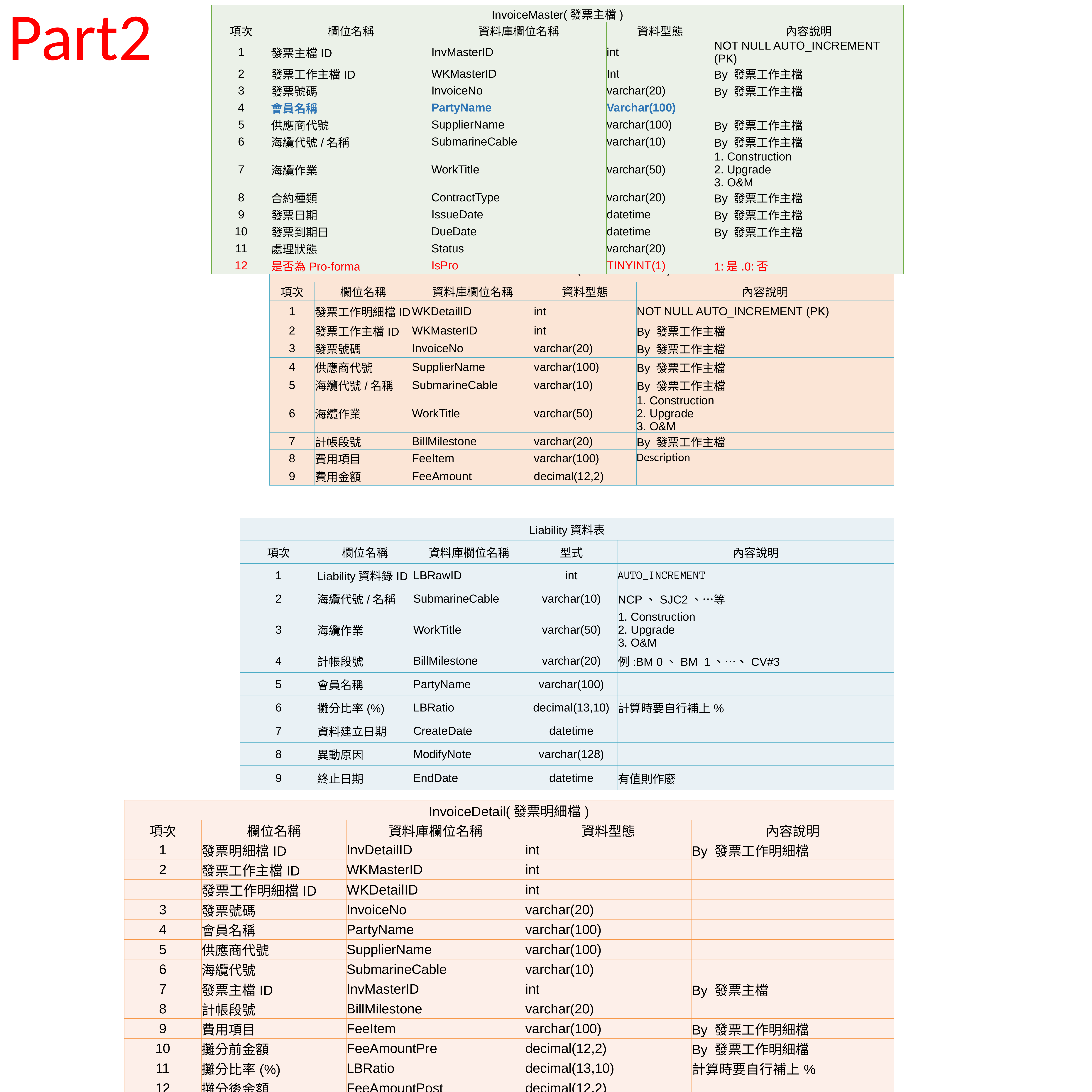

# Part2
| InvoiceMaster(發票主檔) |  |  |  |  |
| --- | --- | --- | --- | --- |
| 項次 | 欄位名稱 | 資料庫欄位名稱 | 資料型態 | 內容說明 |
| 1 | 發票主檔ID | InvMasterID | int | NOT NULL AUTO\_INCREMENT (PK) |
| 2 | 發票工作主檔ID | WKMasterID | Int | By 發票工作主檔 |
| 3 | 發票號碼 | InvoiceNo | varchar(20) | By 發票工作主檔 |
| 4 | 會員名稱 | PartyName | Varchar(100) |  |
| 5 | 供應商代號 | SupplierName | varchar(100) | By 發票工作主檔 |
| 6 | 海纜代號/名稱 | SubmarineCable | varchar(10) | By 發票工作主檔 |
| 7 | 海纜作業 | WorkTitle | varchar(50) | 1. Construction 2. Upgrade 3. O&M |
| 8 | 合約種類 | ContractType | varchar(20) | By 發票工作主檔 |
| 9 | 發票日期 | IssueDate | datetime | By 發票工作主檔 |
| 10 | 發票到期日 | DueDate | datetime | By 發票工作主檔 |
| 11 | 處理狀態 | Status | varchar(20) |  |
| 12 | 是否為Pro-forma | IsPro | TINYINT(1) | 1:是.0:否 |
| InvoiceWKDetail(發票工作明細檔) |  |  |  |  |
| --- | --- | --- | --- | --- |
| 項次 | 欄位名稱 | 資料庫欄位名稱 | 資料型態 | 內容說明 |
| 1 | 發票工作明細檔ID | WKDetailID | int | NOT NULL AUTO\_INCREMENT (PK) |
| 2 | 發票工作主檔ID | WKMasterID | int | By 發票工作主檔 |
| 3 | 發票號碼 | InvoiceNo | varchar(20) | By 發票工作主檔 |
| 4 | 供應商代號 | SupplierName | varchar(100) | By 發票工作主檔 |
| 5 | 海纜代號/名稱 | SubmarineCable | varchar(10) | By 發票工作主檔 |
| 6 | 海纜作業 | WorkTitle | varchar(50) | 1. Construction 2. Upgrade 3. O&M |
| 7 | 計帳段號 | BillMilestone | varchar(20) | By 發票工作主檔 |
| 8 | 費用項目 | FeeItem | varchar(100) | Description |
| 9 | 費用金額 | FeeAmount | decimal(12,2) |  |
| Liability資料表 |  |  |  |  |
| --- | --- | --- | --- | --- |
| 項次 | 欄位名稱 | 資料庫欄位名稱 | 型式 | 內容說明 |
| 1 | Liability資料錄ID | LBRawID | int | AUTO\_INCREMENT |
| 2 | 海纜代號/名稱 | SubmarineCable | varchar(10) | NCP、SJC2、…等 |
| 3 | 海纜作業 | WorkTitle | varchar(50) | 1. Construction 2. Upgrade 3. O&M |
| 4 | 計帳段號 | BillMilestone | varchar(20) | 例:BM 0、BM 1、…、CV#3 |
| 5 | 會員名稱 | PartyName | varchar(100) |  |
| 6 | 攤分比率(%) | LBRatio | decimal(13,10) | 計算時要自行補上% |
| 7 | 資料建立日期 | CreateDate | datetime |  |
| 8 | 異動原因 | ModifyNote | varchar(128) |  |
| 9 | 終止日期 | EndDate | datetime | 有值則作廢 |
| InvoiceDetail(發票明細檔) |  |  |  |  |
| --- | --- | --- | --- | --- |
| 項次 | 欄位名稱 | 資料庫欄位名稱 | 資料型態 | 內容說明 |
| 1 | 發票明細檔ID | InvDetailID | int | By 發票工作明細檔 |
| 2 | 發票工作主檔ID | WKMasterID | int |  |
|  | 發票工作明細檔ID | WKDetailID | int |  |
| 3 | 發票號碼 | InvoiceNo | varchar(20) |  |
| 4 | 會員名稱 | PartyName | varchar(100) |  |
| 5 | 供應商代號 | SupplierName | varchar(100) |  |
| 6 | 海纜代號 | SubmarineCable | varchar(10) |  |
| 7 | 發票主檔ID | InvMasterID | int | By 發票主檔 |
| 8 | 計帳段號 | BillMilestone | varchar(20) |  |
| 9 | 費用項目 | FeeItem | varchar(100) | By 發票工作明細檔 |
| 10 | 攤分前金額 | FeeAmountPre | decimal(12,2) | By 發票工作明細檔 |
| 11 | 攤分比率(%) | LBRatio | decimal(13,10) | 計算時要自行補上% |
| 12 | 攤分後金額 | FeeAmountPost | decimal(12,2) |  |
| 13 | 尾差值 | Difference | decimal(3,2) | 金額尾差值 |